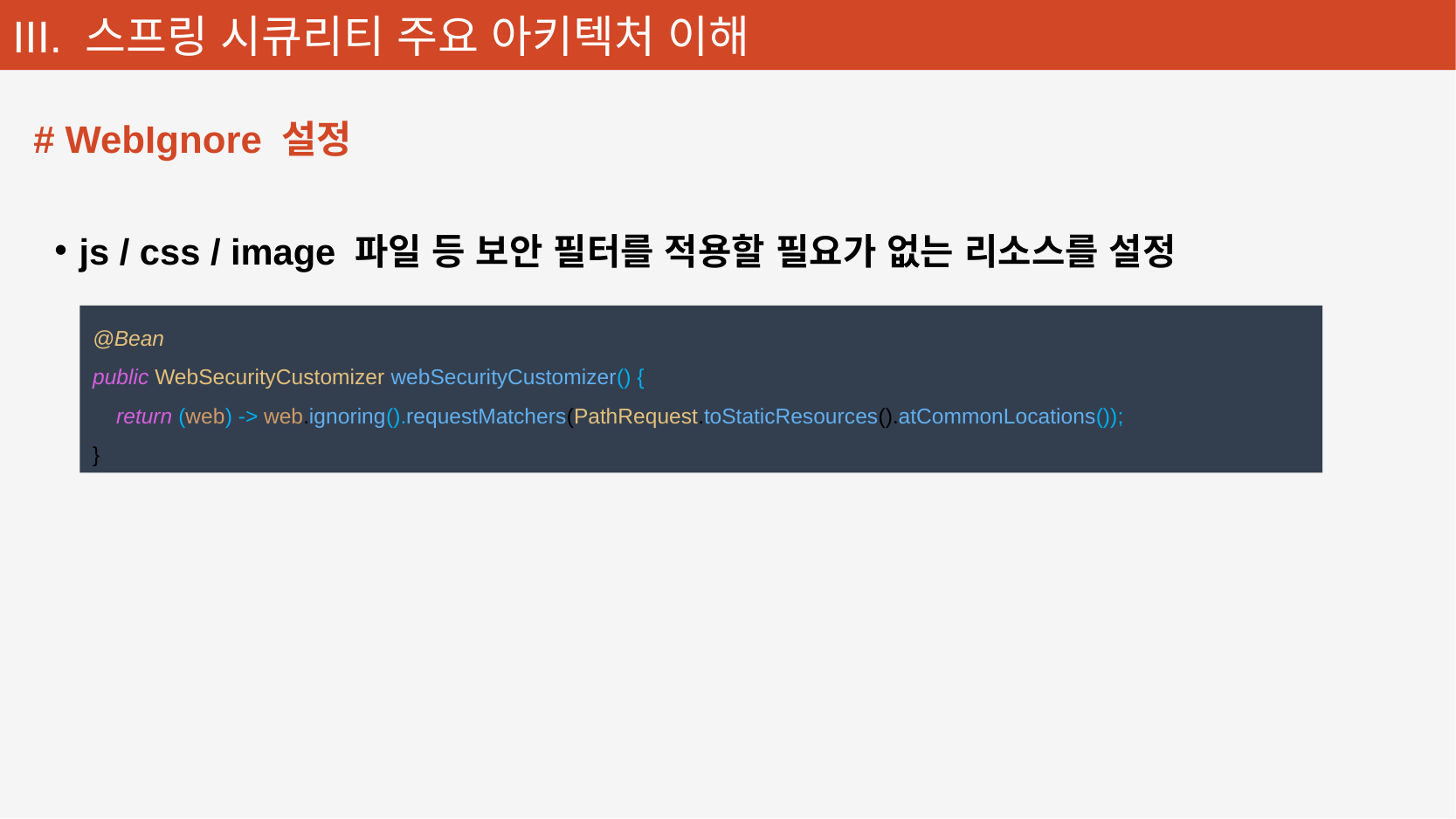

# WebIgnore 설정
js / css / image 파일 등 보안 필터를 적용할 필요가 없는 리소스를 설정
@Bean
public WebSecurityCustomizer webSecurityCustomizer() {
    return (web) -> web.ignoring().requestMatchers(PathRequest.toStaticResources().atCommonLocations());
}